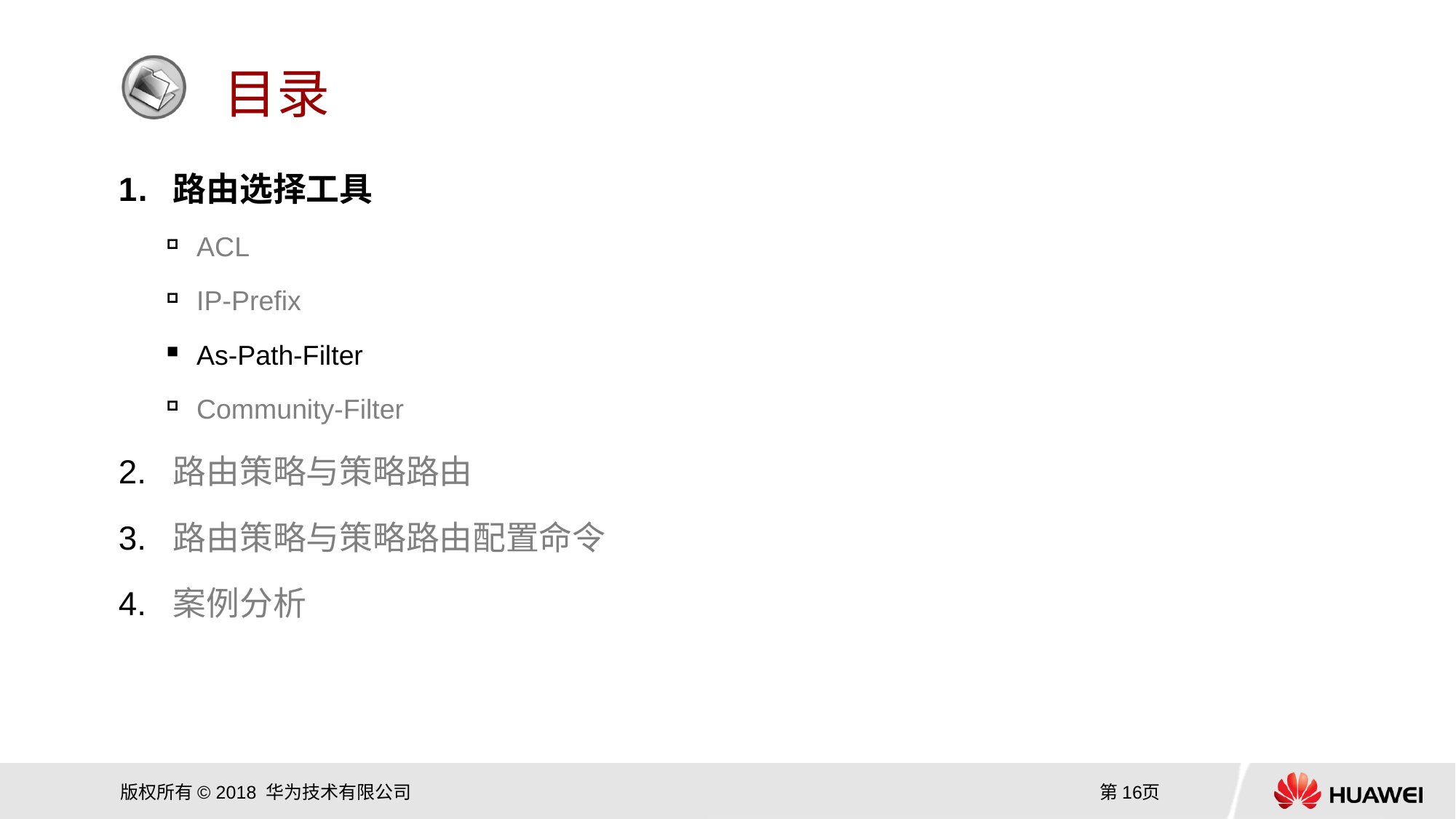

路由选择工具
ACL
IP-Prefix
As-Path-Filter
Community-Filter
路由策略与策略路由
路由策略与策略路由配置命令
案例分析